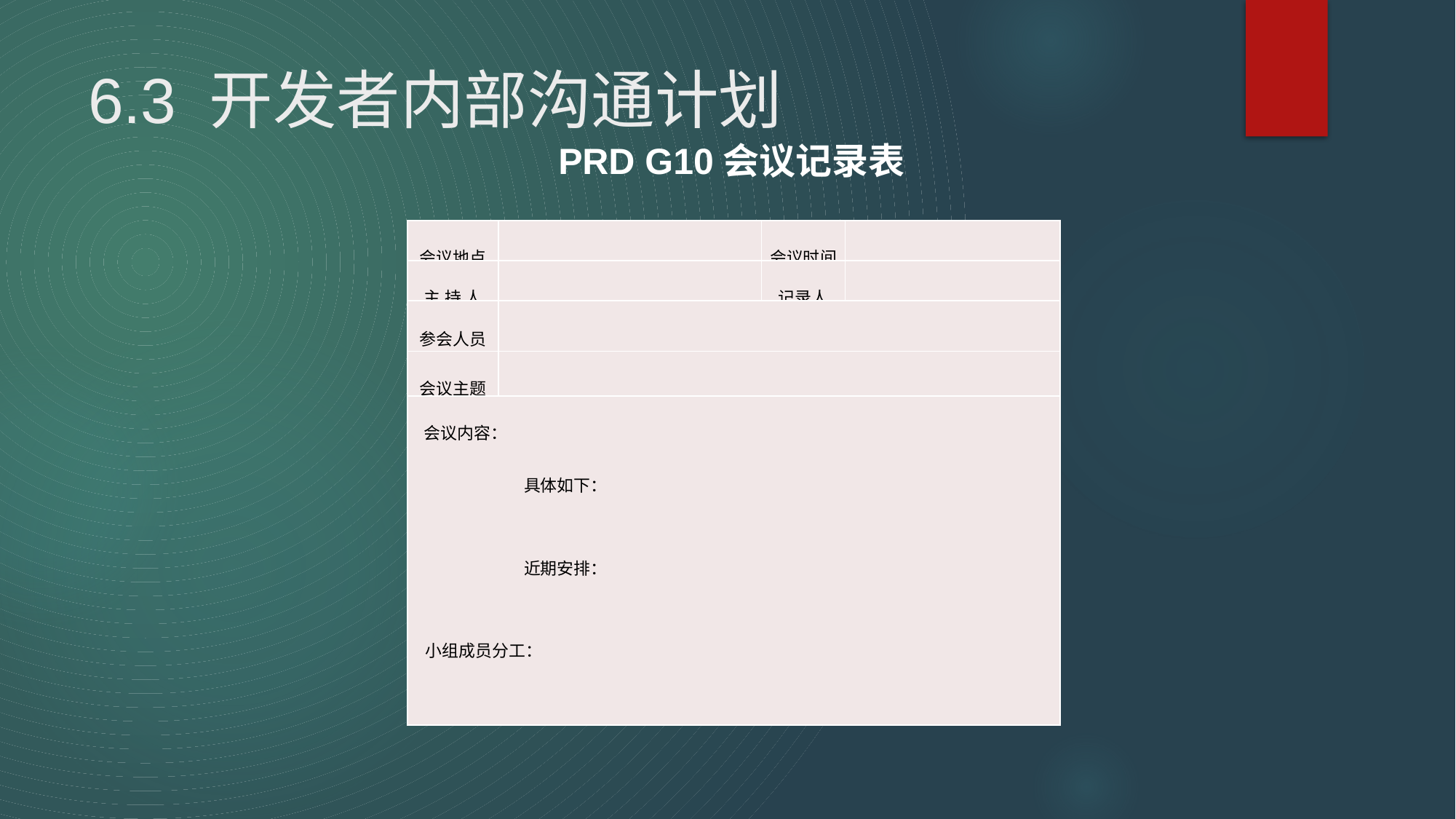

# 6.3 开发者内部沟通计划
PRD G10会议记录表

| 会议地点 |  | 会议时间 |  |
| --- | --- | --- | --- |
| 主 持 人 |  | 记录人 |  |
| 参会人员 |  |  |  |
| 会议主题 |  |  |  |
| 会议内容： 具体如下：   近期安排：   小组成员分工： |  |  |  |